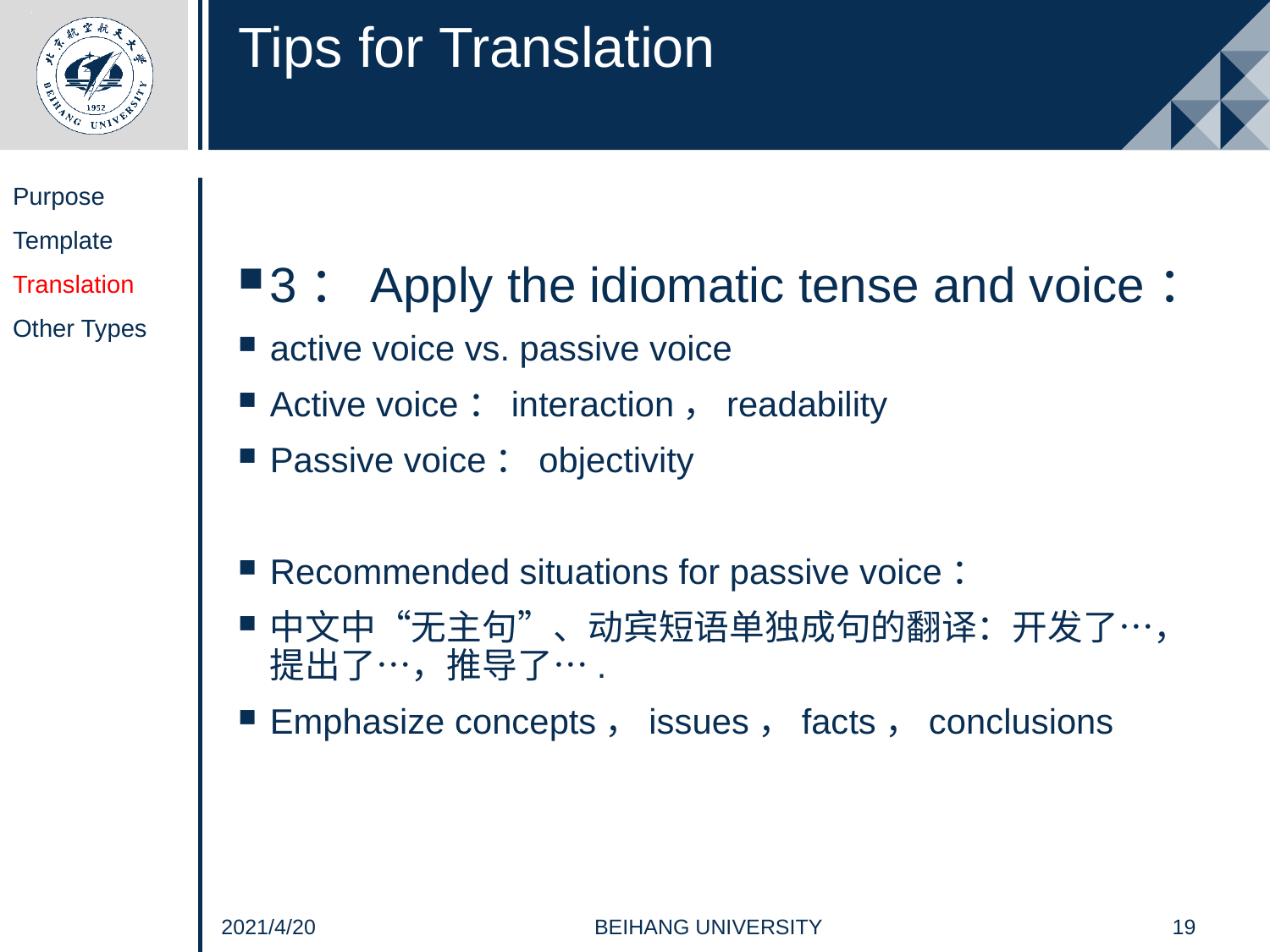

# Tips for Translation

Purpose
Template
Translation
Other Types

3：Apply the idiomatic tense and voice：
active voice vs. passive voice
Active voice：interaction，readability
Passive voice：objectivity

Recommended situations for passive voice：
中文中“无主句”、动宾短语单独成句的翻译：开发了…，提出了…，推导了….
Emphasize concepts，issues，facts，conclusions

19
BEIHANG UNIVERSITY
2021/4/20